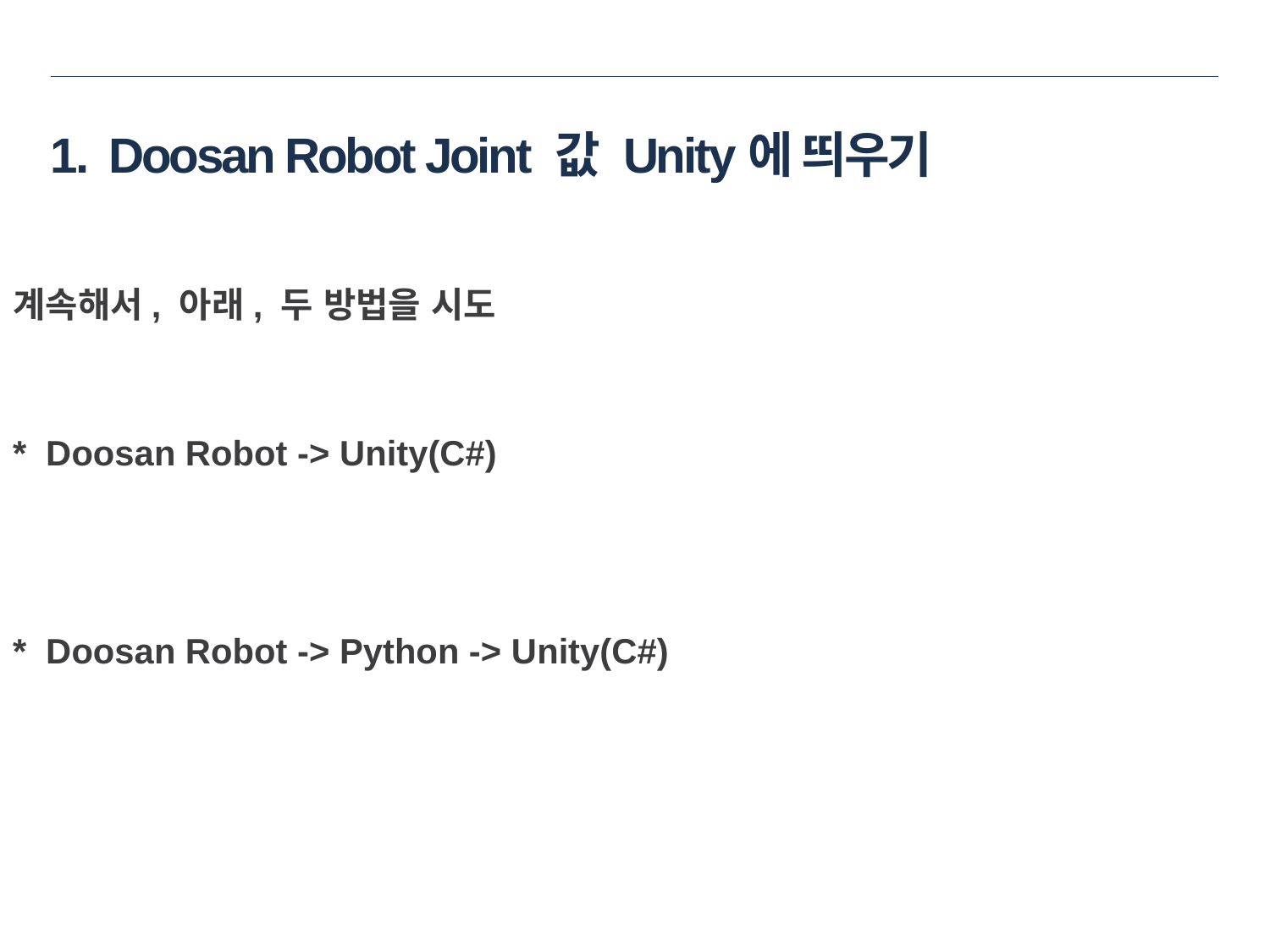

1.  Doosan Robot Joint 값 Unity에 띄우기

계속해서, 아래, 두 방법을 시도

*  Doosan Robot -> Unity(C#)

*  Doosan Robot -> Python -> Unity(C#)